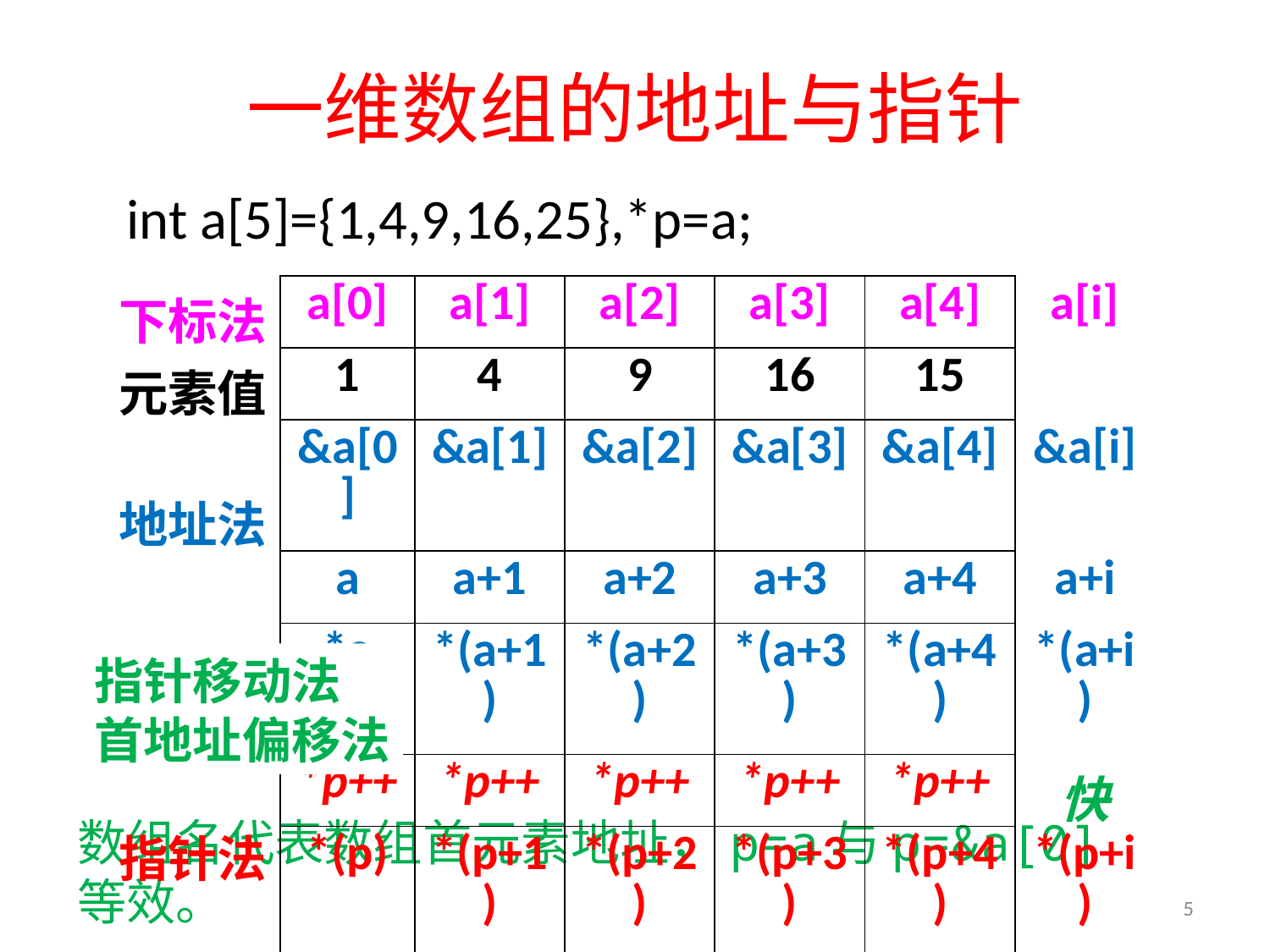

# 一维数组的地址与指针
int a[5]={1,4,9,16,25},*p=a;
| 下标法 | a[0] | a[1] | a[2] | a[3] | a[4] | a[i] |
| --- | --- | --- | --- | --- | --- | --- |
| 元素值 | 1 | 4 | 9 | 16 | 15 |  |
| 地址法 | &a[0] | &a[1] | &a[2] | &a[3] | &a[4] | &a[i] |
|  | a | a+1 | a+2 | a+3 | a+4 | a+i |
| 元素值 | \*a | \*(a+1) | \*(a+2) | \*(a+3) | \*(a+4) | \*(a+i) |
| 指针法 | \*p++ | \*p++ | \*p++ | \*p++ | \*p++ | 快 |
|  | \*(p) | \*(p+1) | \*(p+2) | \*(p+3) | \*(p+4) | \*(p+i) |
指针移动法
首地址偏移法
数组名代表数组首元素地址，p=a与p=&a[0]等效。
5